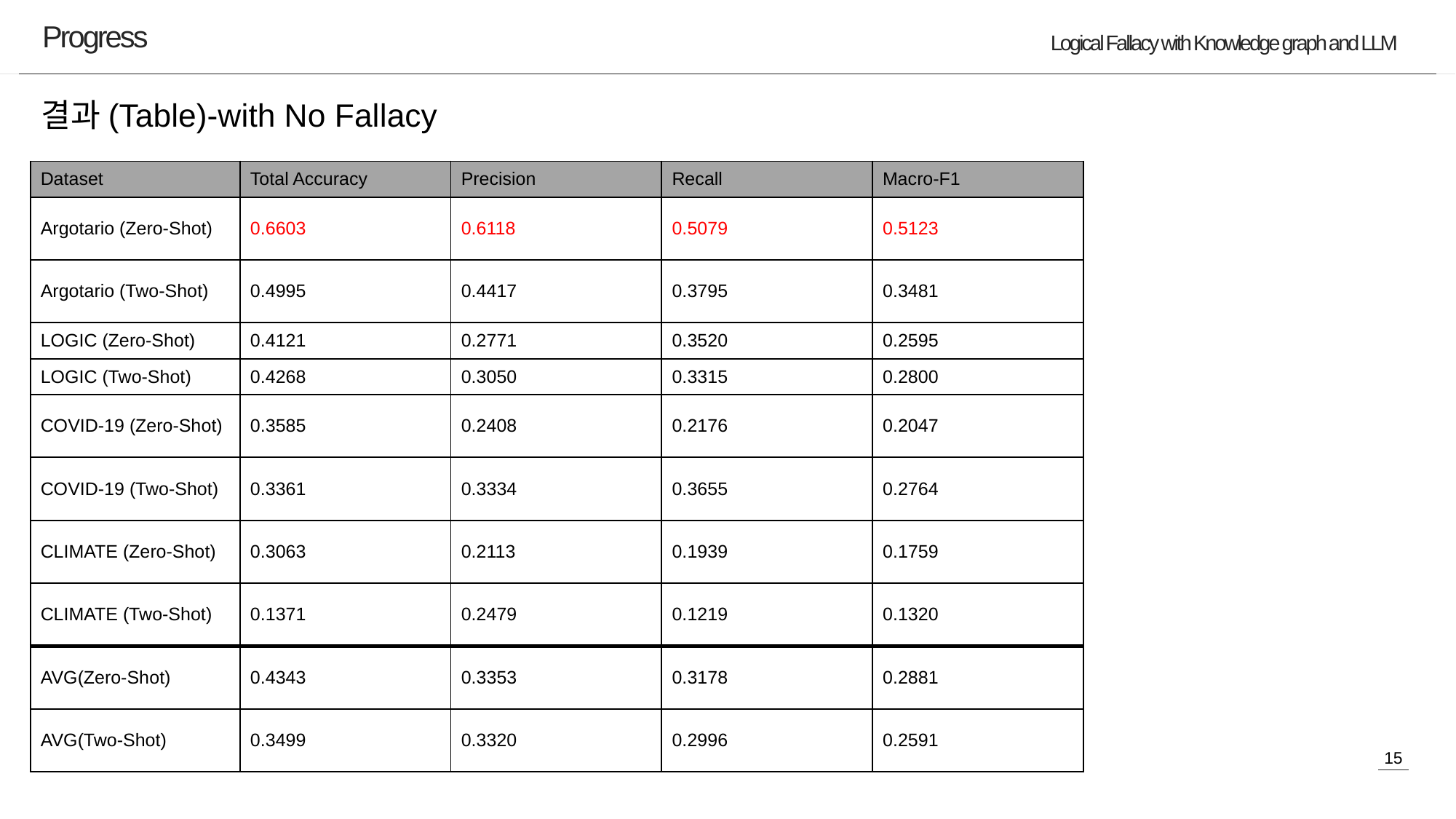

Progress
결과(Table)-with No Fallacy
| Dataset | Total Accuracy | Precision | Recall | Macro-F1 |
| --- | --- | --- | --- | --- |
| Argotario (Zero-Shot) | 0.6603 | 0.6118 | 0.5079 | 0.5123 |
| Argotario (Two-Shot) | 0.4995 | 0.4417 | 0.3795 | 0.3481 |
| LOGIC (Zero-Shot) | 0.4121 | 0.2771 | 0.3520 | 0.2595 |
| LOGIC (Two-Shot) | 0.4268 | 0.3050 | 0.3315 | 0.2800 |
| COVID-19 (Zero-Shot) | 0.3585 | 0.2408 | 0.2176 | 0.2047 |
| COVID-19 (Two-Shot) | 0.3361 | 0.3334 | 0.3655 | 0.2764 |
| CLIMATE (Zero-Shot) | 0.3063 | 0.2113 | 0.1939 | 0.1759 |
| CLIMATE (Two-Shot) | 0.1371 | 0.2479 | 0.1219 | 0.1320 |
| AVG(Zero-Shot) | 0.4343 | 0.3353 | 0.3178 | 0.2881 |
| AVG(Two-Shot) | 0.3499 | 0.3320 | 0.2996 | 0.2591 |